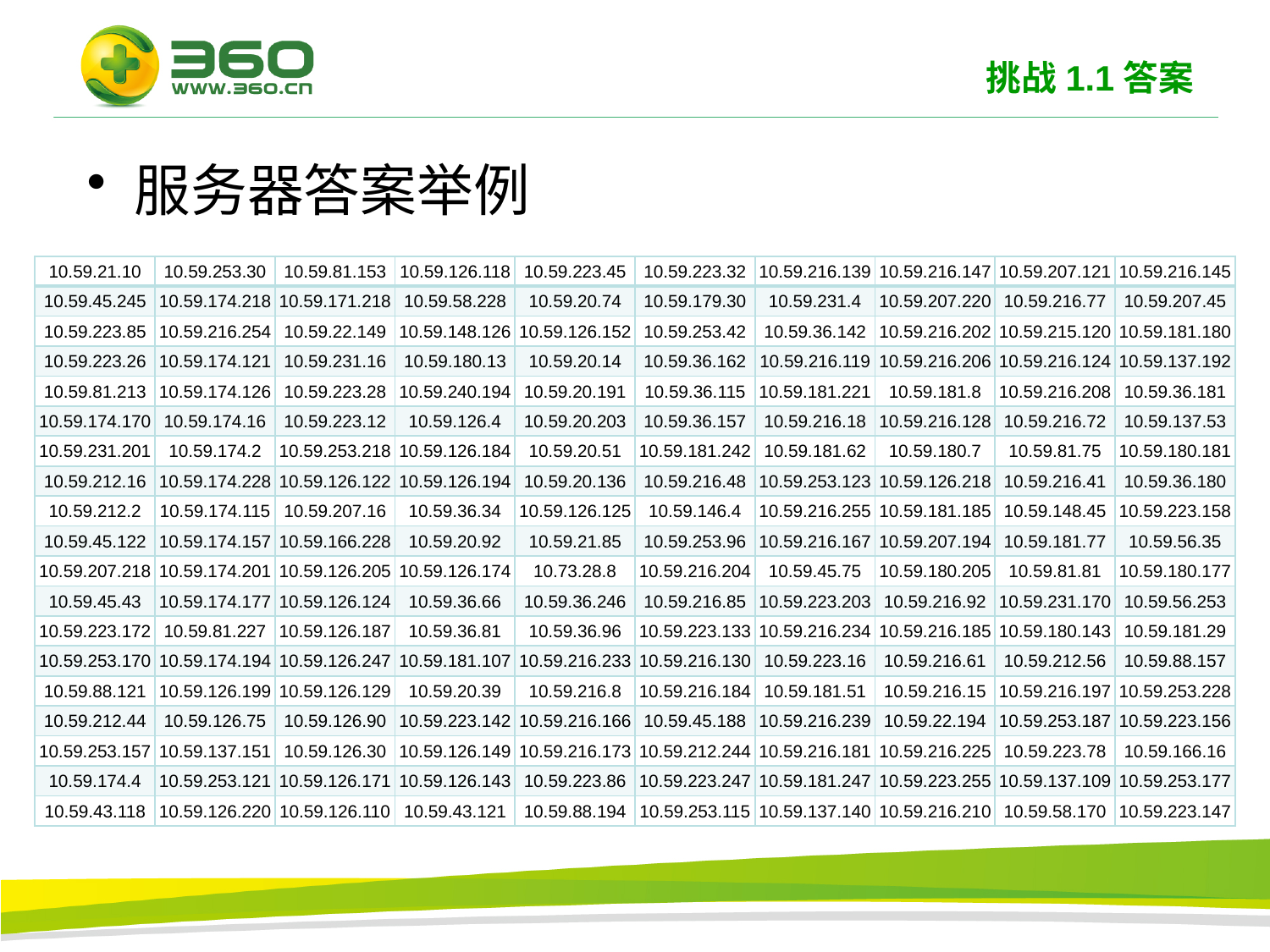

# 挑战1.1答案
服务器答案举例
| 10.59.21.10 | 10.59.253.30 | 10.59.81.153 | 10.59.126.118 | 10.59.223.45 | 10.59.223.32 | 10.59.216.139 | 10.59.216.147 | 10.59.207.121 | 10.59.216.145 |
| --- | --- | --- | --- | --- | --- | --- | --- | --- | --- |
| 10.59.45.245 | 10.59.174.218 | 10.59.171.218 | 10.59.58.228 | 10.59.20.74 | 10.59.179.30 | 10.59.231.4 | 10.59.207.220 | 10.59.216.77 | 10.59.207.45 |
| 10.59.223.85 | 10.59.216.254 | 10.59.22.149 | 10.59.148.126 | 10.59.126.152 | 10.59.253.42 | 10.59.36.142 | 10.59.216.202 | 10.59.215.120 | 10.59.181.180 |
| 10.59.223.26 | 10.59.174.121 | 10.59.231.16 | 10.59.180.13 | 10.59.20.14 | 10.59.36.162 | 10.59.216.119 | 10.59.216.206 | 10.59.216.124 | 10.59.137.192 |
| 10.59.81.213 | 10.59.174.126 | 10.59.223.28 | 10.59.240.194 | 10.59.20.191 | 10.59.36.115 | 10.59.181.221 | 10.59.181.8 | 10.59.216.208 | 10.59.36.181 |
| 10.59.174.170 | 10.59.174.16 | 10.59.223.12 | 10.59.126.4 | 10.59.20.203 | 10.59.36.157 | 10.59.216.18 | 10.59.216.128 | 10.59.216.72 | 10.59.137.53 |
| 10.59.231.201 | 10.59.174.2 | 10.59.253.218 | 10.59.126.184 | 10.59.20.51 | 10.59.181.242 | 10.59.181.62 | 10.59.180.7 | 10.59.81.75 | 10.59.180.181 |
| 10.59.212.16 | 10.59.174.228 | 10.59.126.122 | 10.59.126.194 | 10.59.20.136 | 10.59.216.48 | 10.59.253.123 | 10.59.126.218 | 10.59.216.41 | 10.59.36.180 |
| 10.59.212.2 | 10.59.174.115 | 10.59.207.16 | 10.59.36.34 | 10.59.126.125 | 10.59.146.4 | 10.59.216.255 | 10.59.181.185 | 10.59.148.45 | 10.59.223.158 |
| 10.59.45.122 | 10.59.174.157 | 10.59.166.228 | 10.59.20.92 | 10.59.21.85 | 10.59.253.96 | 10.59.216.167 | 10.59.207.194 | 10.59.181.77 | 10.59.56.35 |
| 10.59.207.218 | 10.59.174.201 | 10.59.126.205 | 10.59.126.174 | 10.73.28.8 | 10.59.216.204 | 10.59.45.75 | 10.59.180.205 | 10.59.81.81 | 10.59.180.177 |
| 10.59.45.43 | 10.59.174.177 | 10.59.126.124 | 10.59.36.66 | 10.59.36.246 | 10.59.216.85 | 10.59.223.203 | 10.59.216.92 | 10.59.231.170 | 10.59.56.253 |
| 10.59.223.172 | 10.59.81.227 | 10.59.126.187 | 10.59.36.81 | 10.59.36.96 | 10.59.223.133 | 10.59.216.234 | 10.59.216.185 | 10.59.180.143 | 10.59.181.29 |
| 10.59.253.170 | 10.59.174.194 | 10.59.126.247 | 10.59.181.107 | 10.59.216.233 | 10.59.216.130 | 10.59.223.16 | 10.59.216.61 | 10.59.212.56 | 10.59.88.157 |
| 10.59.88.121 | 10.59.126.199 | 10.59.126.129 | 10.59.20.39 | 10.59.216.8 | 10.59.216.184 | 10.59.181.51 | 10.59.216.15 | 10.59.216.197 | 10.59.253.228 |
| 10.59.212.44 | 10.59.126.75 | 10.59.126.90 | 10.59.223.142 | 10.59.216.166 | 10.59.45.188 | 10.59.216.239 | 10.59.22.194 | 10.59.253.187 | 10.59.223.156 |
| 10.59.253.157 | 10.59.137.151 | 10.59.126.30 | 10.59.126.149 | 10.59.216.173 | 10.59.212.244 | 10.59.216.181 | 10.59.216.225 | 10.59.223.78 | 10.59.166.16 |
| 10.59.174.4 | 10.59.253.121 | 10.59.126.171 | 10.59.126.143 | 10.59.223.86 | 10.59.223.247 | 10.59.181.247 | 10.59.223.255 | 10.59.137.109 | 10.59.253.177 |
| 10.59.43.118 | 10.59.126.220 | 10.59.126.110 | 10.59.43.121 | 10.59.88.194 | 10.59.253.115 | 10.59.137.140 | 10.59.216.210 | 10.59.58.170 | 10.59.223.147 |